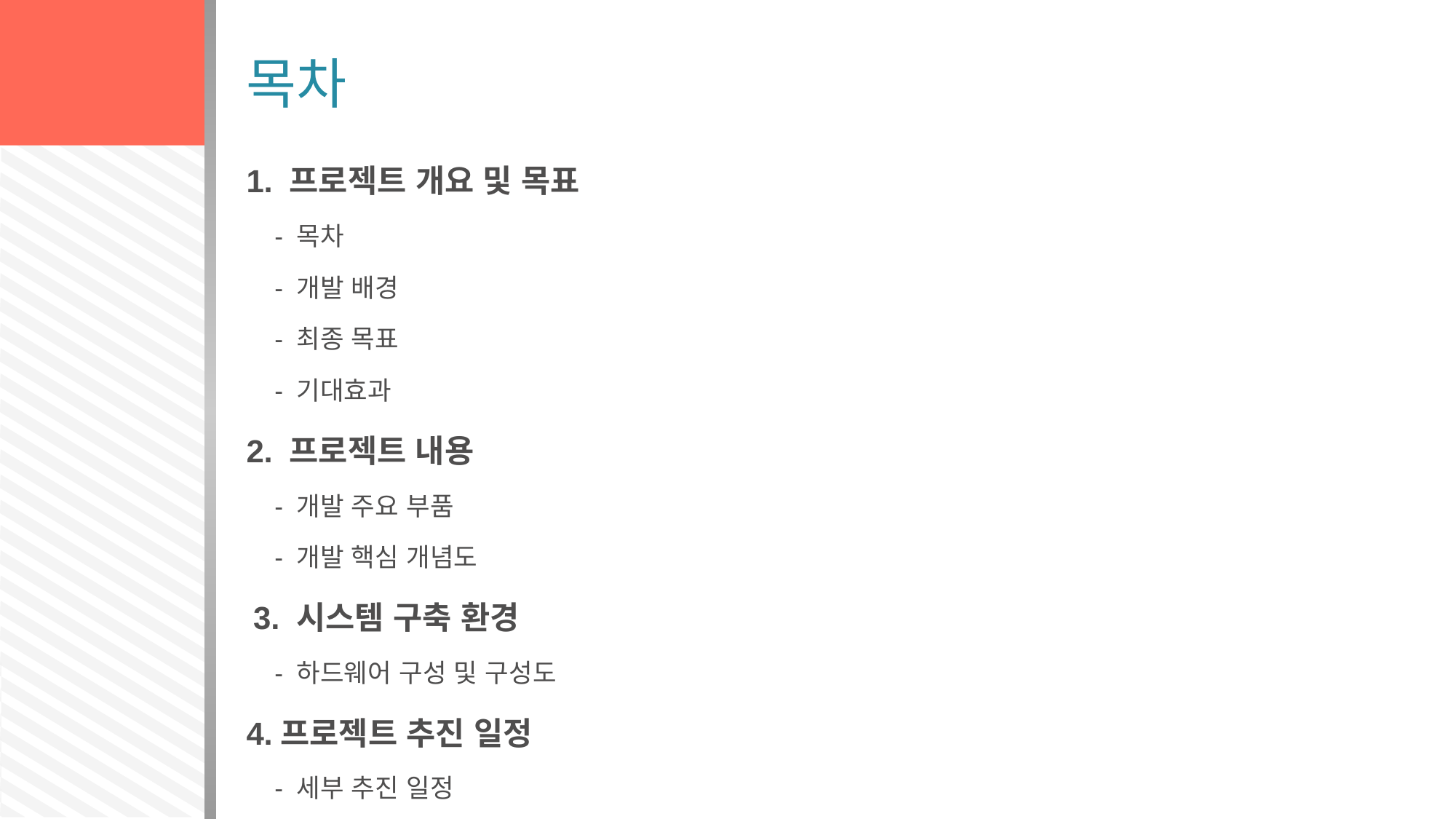

# 목차
1. 프로젝트 개요 및 목표
    - 목차
    - 개발 배경
    - 최종 목표
    - 기대효과
2. 프로젝트 내용
    - 개발 주요 부품
    - 개발 핵심 개념도
 3. 시스템 구축 환경
    - 하드웨어 구성 및 구성도
4.프로젝트 추진 일정
    - 세부 추진 일정